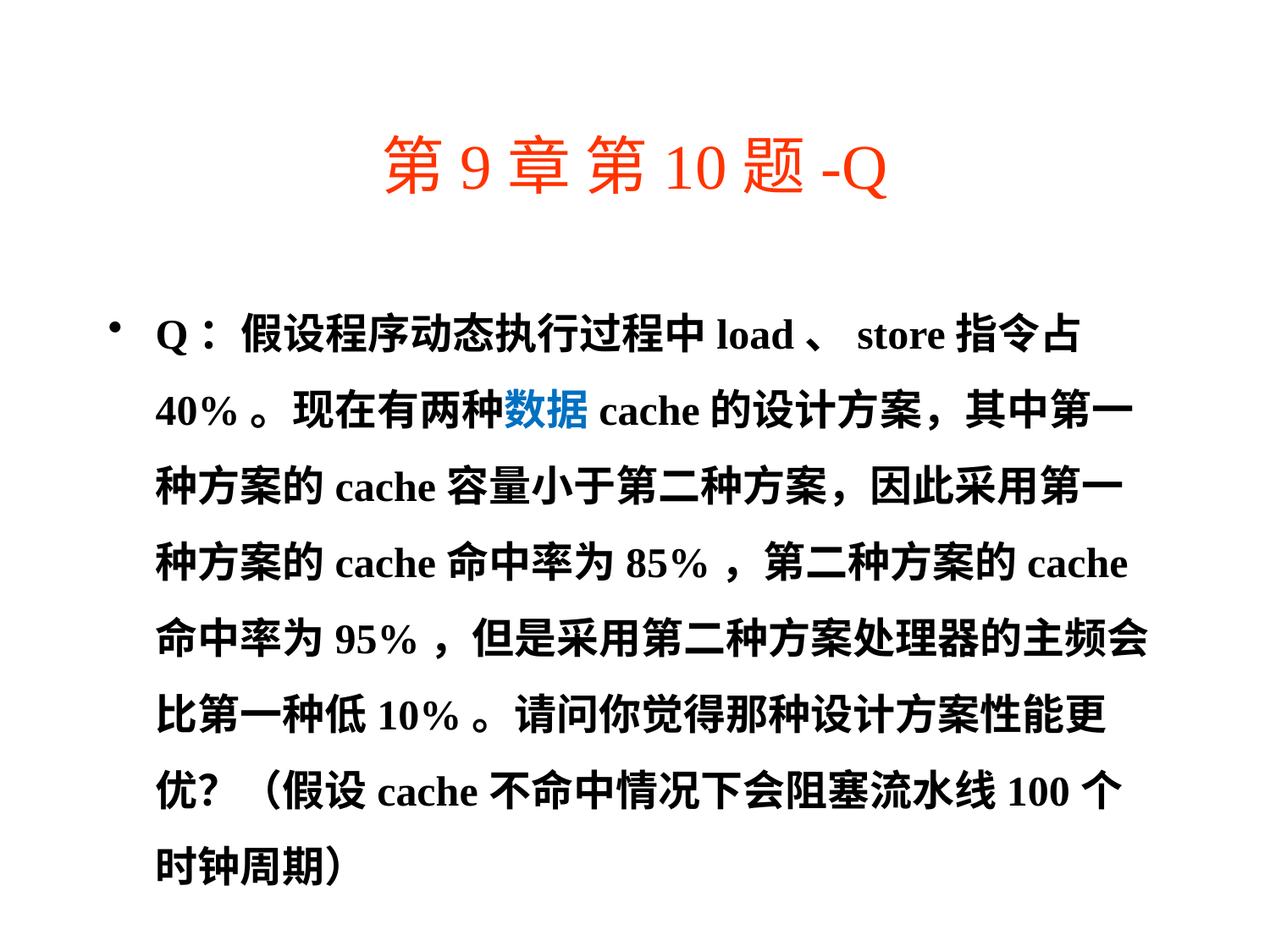

# 第9章 第10题-Q
Q：假设程序动态执行过程中load、store指令占40%。现在有两种数据cache的设计方案，其中第一种方案的cache容量小于第二种方案，因此采用第一种方案的cache命中率为85%，第二种方案的cache命中率为95%，但是采用第二种方案处理器的主频会比第一种低10%。请问你觉得那种设计方案性能更优？（假设cache不命中情况下会阻塞流水线100个时钟周期）